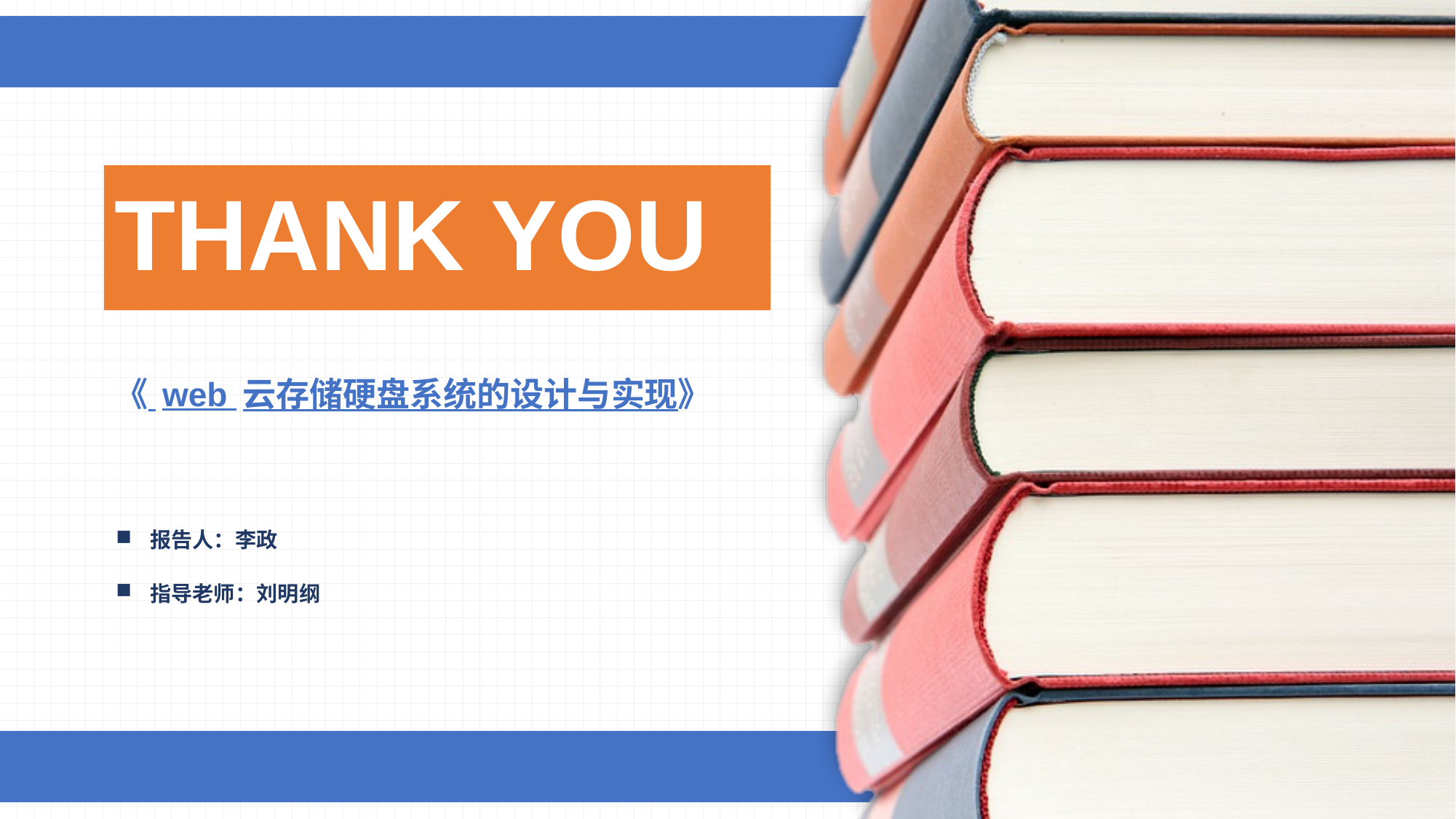

THANK YOU
《 web 云存储硬盘系统的设计与实现》
报告人：李政
指导老师：刘明纲